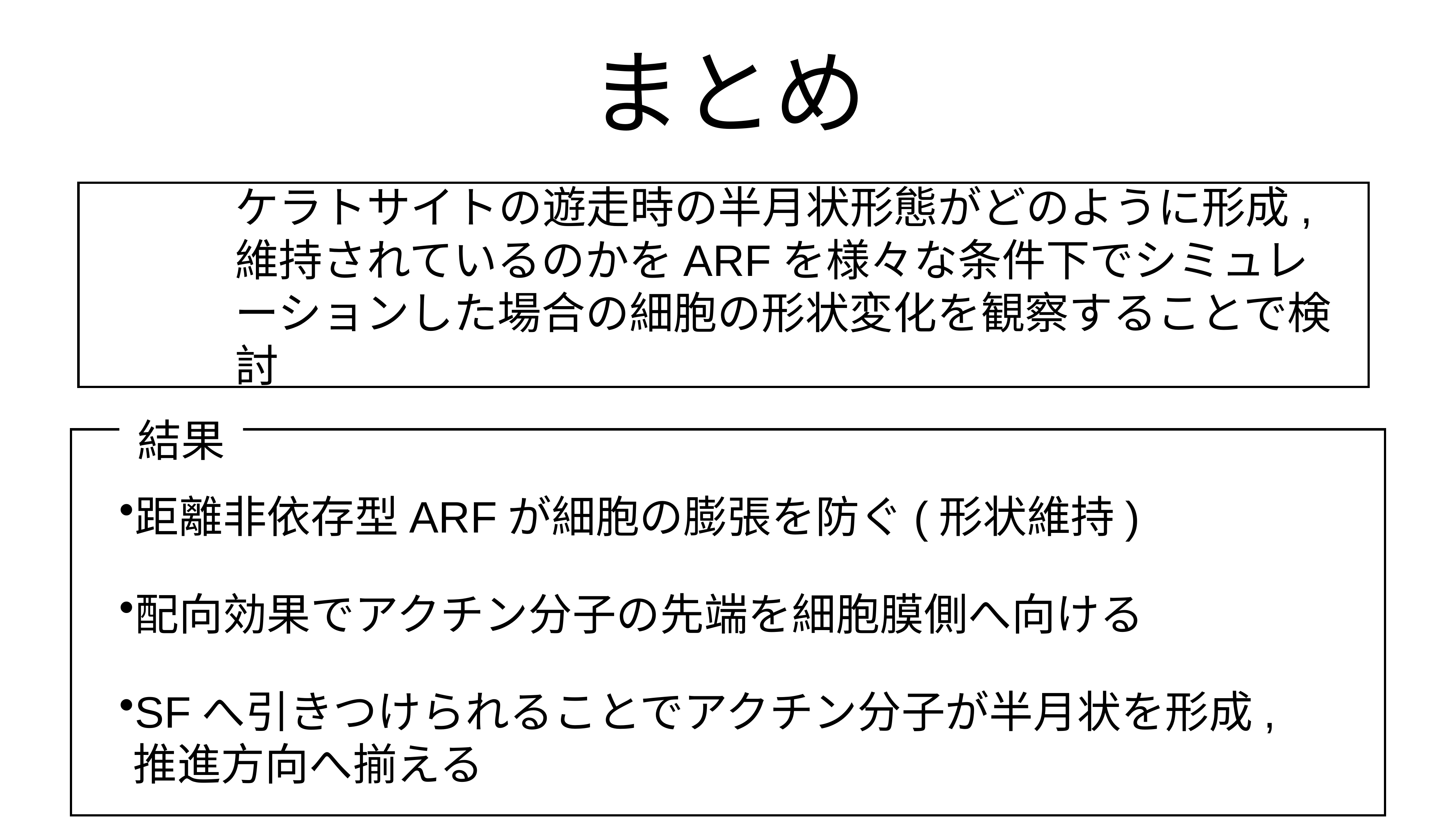

# まとめ
ケラトサイトの遊走時の半月状形態がどのように形成, 維持されているのかをARFを様々な条件下でシミュレーションした場合の細胞の形状変化を観察することで検討

結果

距離非依存型ARFが細胞の膨張を防ぐ(形状維持)
配向効果でアクチン分子の先端を細胞膜側へ向ける
SFへ引きつけられることでアクチン分子が半月状を形成, 推進方向へ揃える